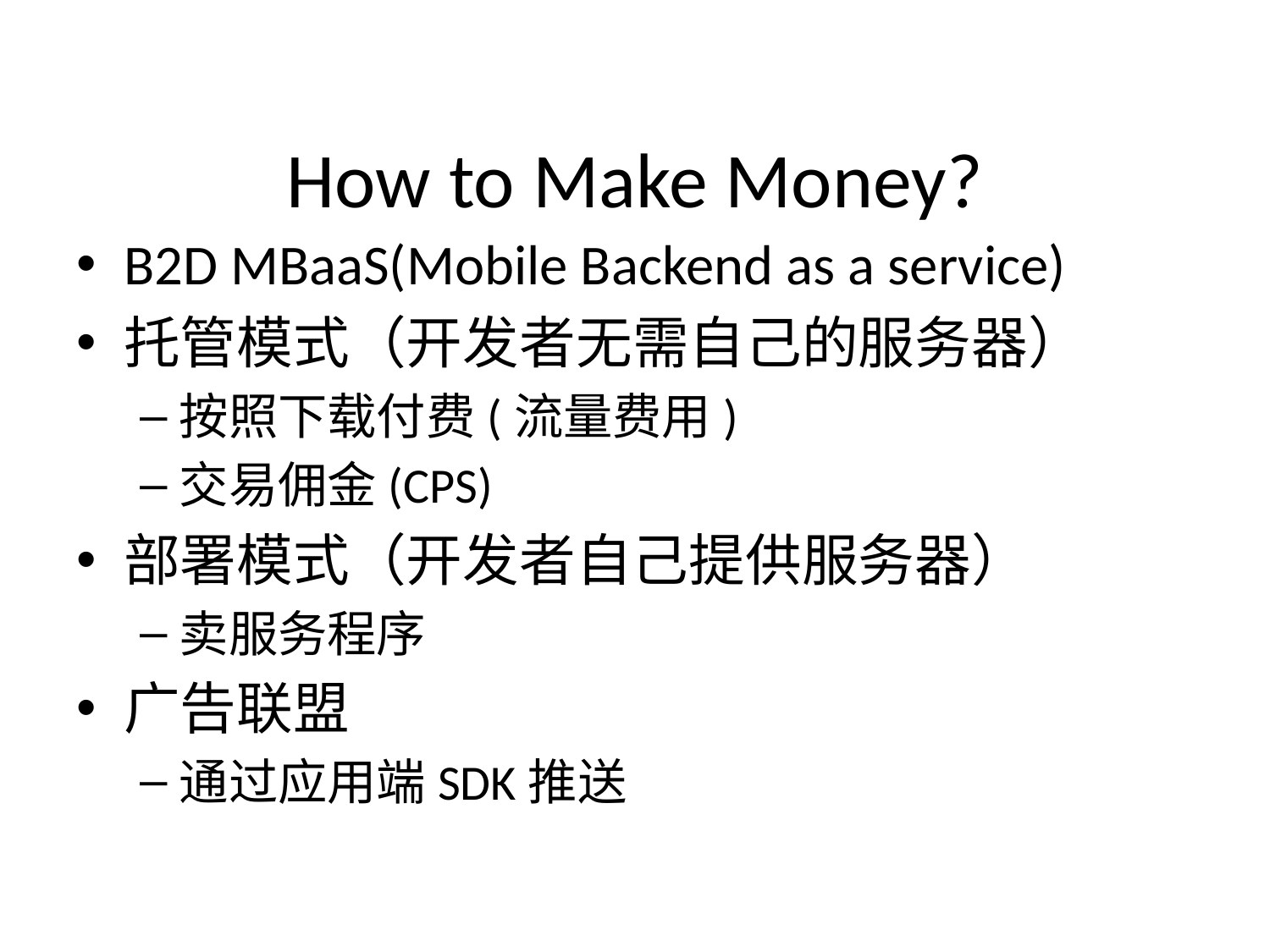

# How to Make Money?
B2D MBaaS(Mobile Backend as a service)
托管模式（开发者无需自己的服务器）
按照下载付费(流量费用)
交易佣金(CPS)
部署模式（开发者自己提供服务器）
卖服务程序
广告联盟
通过应用端SDK推送